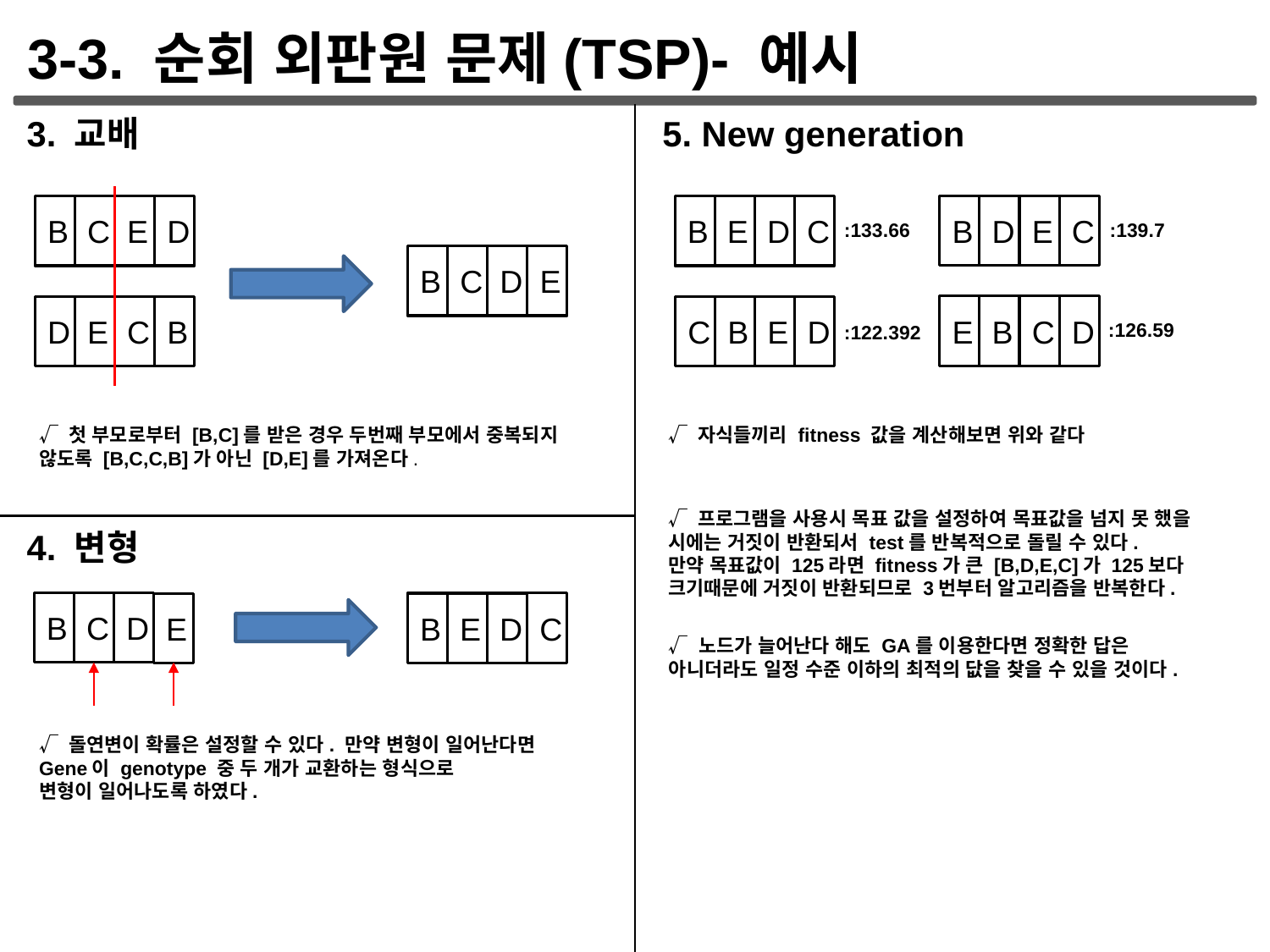

3-3. 순회 외판원 문제(TSP)- 예시

3. 교배
5. New generation
C
B
D
E
D
B
C
E
B
D
E
C
C
B
E
D
:139.7
:133.66
E
B
C
D

D
E
B
C
D
C
B
E
:126.59
:122.392
√ 첫 부모로부터 [B,C]를 받은 경우 두번째 부모에서 중복되지
않도록 [B,C,C,B]가 아닌 [D,E]를 가져온다.
√ 자식들끼리 fitness 값을 계산해보면 위와 같다
√ 프로그램을 사용시 목표 값을 설정하여 목표값을 넘지 못 했을 시에는 거짓이 반환되서 test를 반복적으로 돌릴 수 있다.
만약 목표값이 125라면 fitness가 큰 [B,D,E,C]가 125보다 크기때문에 거짓이 반환되므로 3번부터 알고리즘을 반복한다.
4. 변형
B
C
D
E
C
B
E
D

√ 노드가 늘어난다 해도 GA를 이용한다면 정확한 답은 아니더라도 일정 수준 이하의 최적의 닶을 찾을 수 있을 것이다.
√ 돌연변이 확률은 설정할 수 있다. 만약 변형이 일어난다면
Gene이 genotype 중 두 개가 교환하는 형식으로
변형이 일어나도록 하였다.